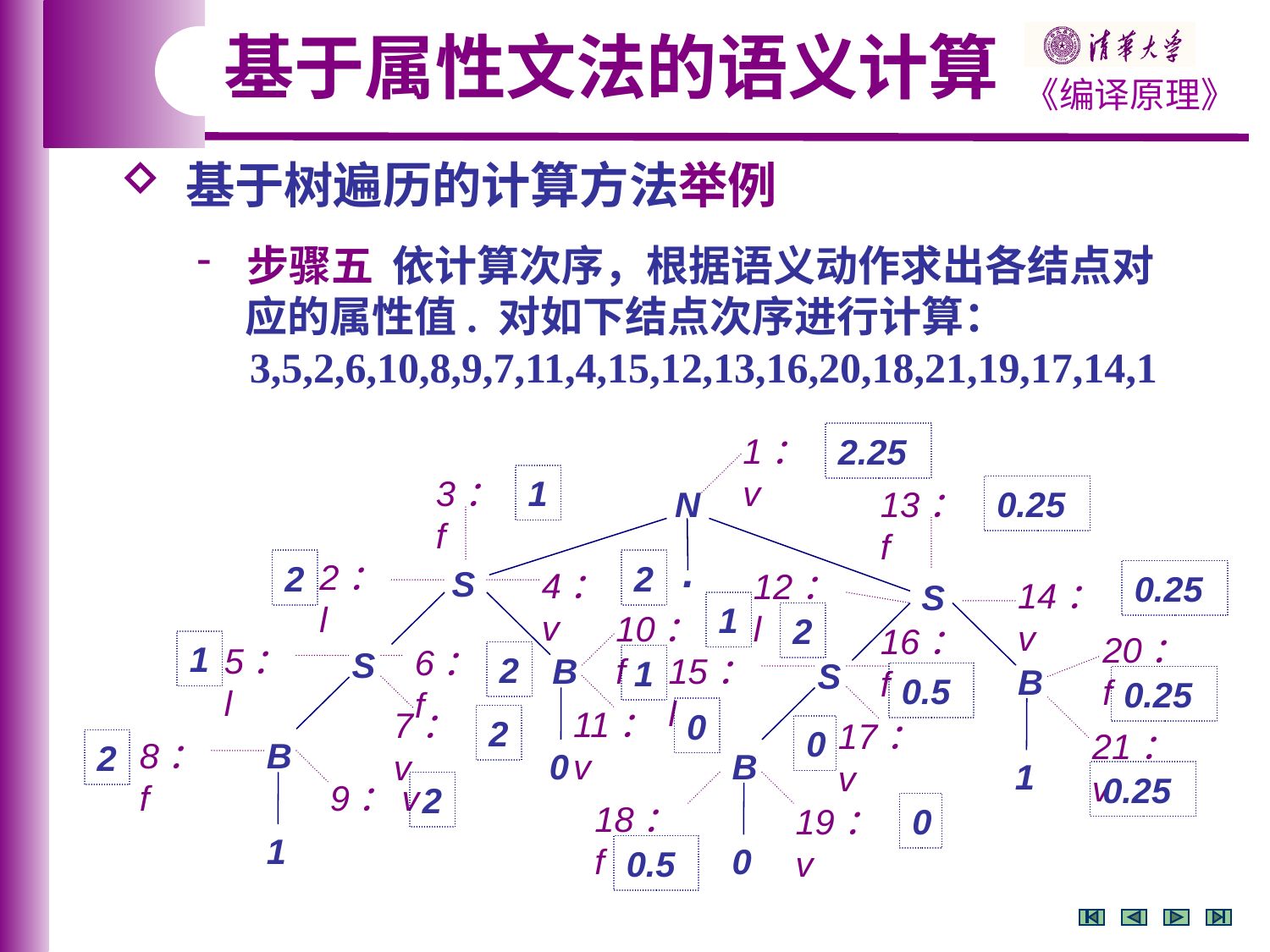

基于属性文法的语义计算
 基于树遍历的计算方法举例
 步骤五  依计算次序，根据语义动作求出各结点对
    应的属性值. 对如下结点次序进行计算：
     3,5,2,6,10,8,9,7,11,4,15,12,13,16,20,18,21,19,17,14,1
1：v
2.25

3：f
1
N
13：f
0.25

.
2：l
2
2
S
4：v
12：l
0.25
14：v
S

1

10：f

2

16：f
20：f
1
5：l

6：f
S
2
B
15：l
1
S
B

0.5

0.25

11：v
7：v

0

2
17：v
0
21：v
8：f
B
2
0
B
1

0.25
9：v

2

18：f
19：v
0
1
0
0.5